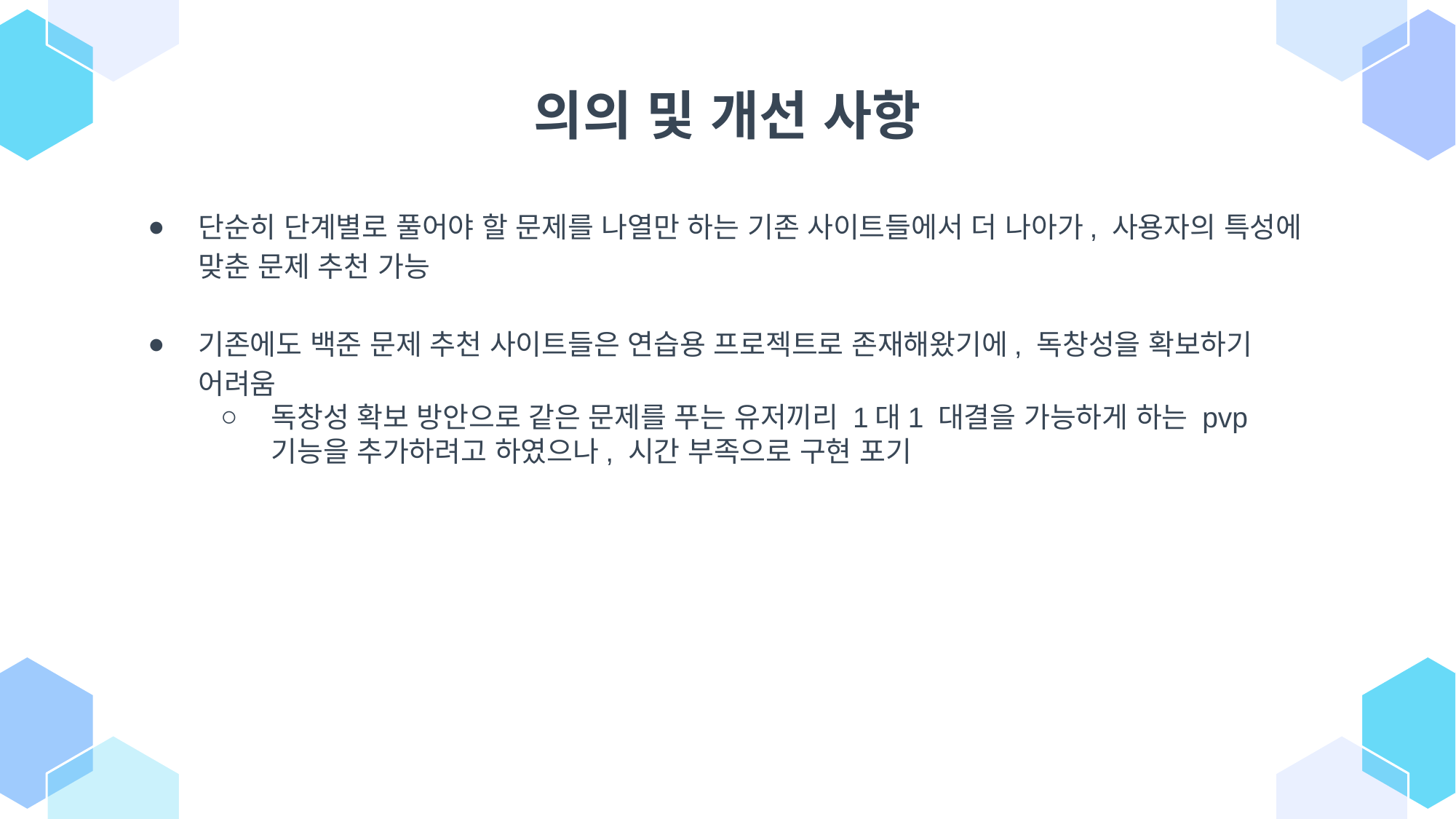

# 의의 및 개선 사항
단순히 단계별로 풀어야 할 문제를 나열만 하는 기존 사이트들에서 더 나아가, 사용자의 특성에 맞춘 문제 추천 가능

기존에도 백준 문제 추천 사이트들은 연습용 프로젝트로 존재해왔기에, 독창성을 확보하기 어려움
독창성 확보 방안으로 같은 문제를 푸는 유저끼리 1대1 대결을 가능하게 하는 pvp 기능을 추가하려고 하였으나, 시간 부족으로 구현 포기